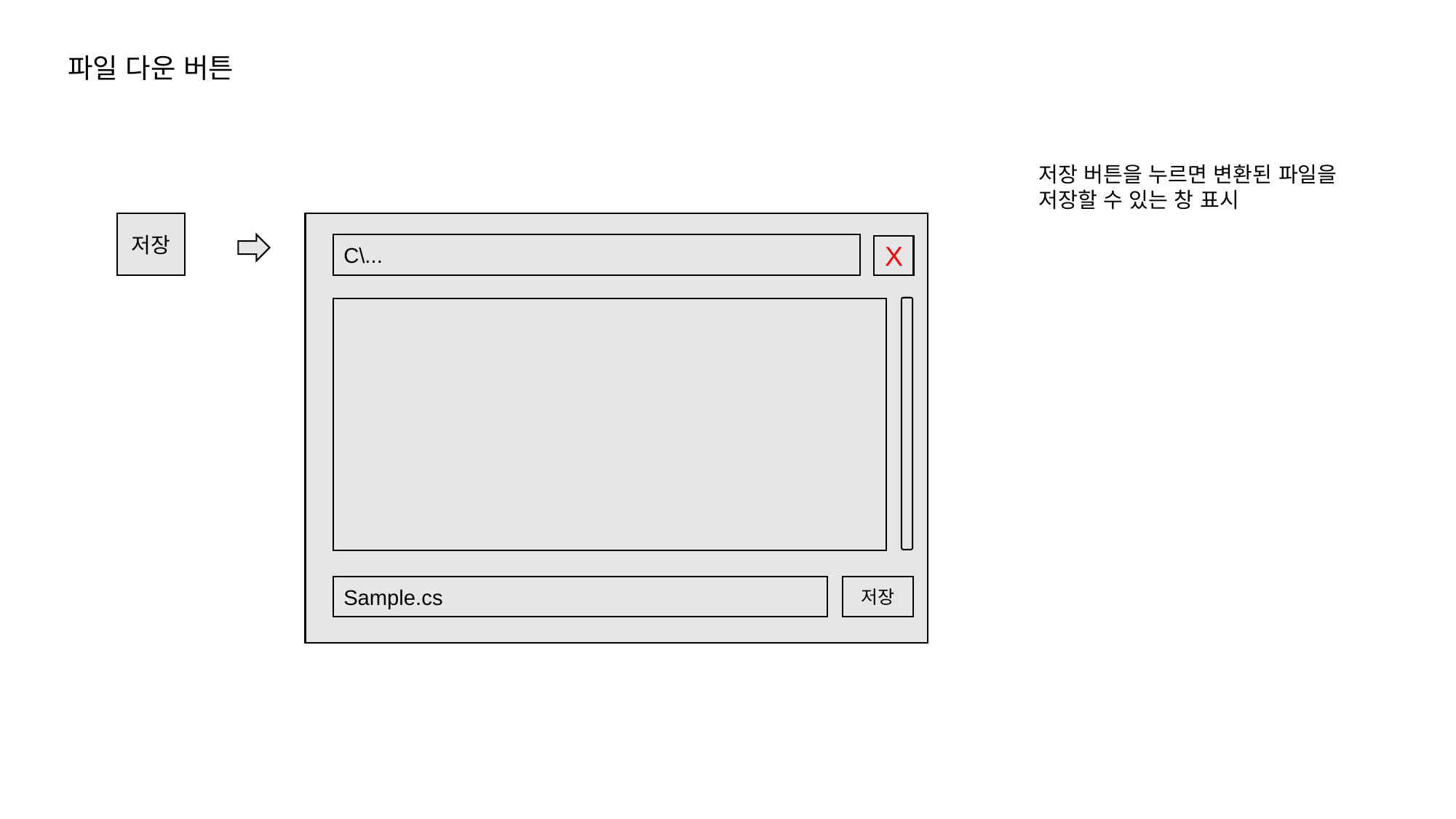

파일 다운 버튼
저장 버튼을 누르면 변환된 파일을
저장할 수 있는 창 표시
저장

C\...
X

Sample.cs
저장